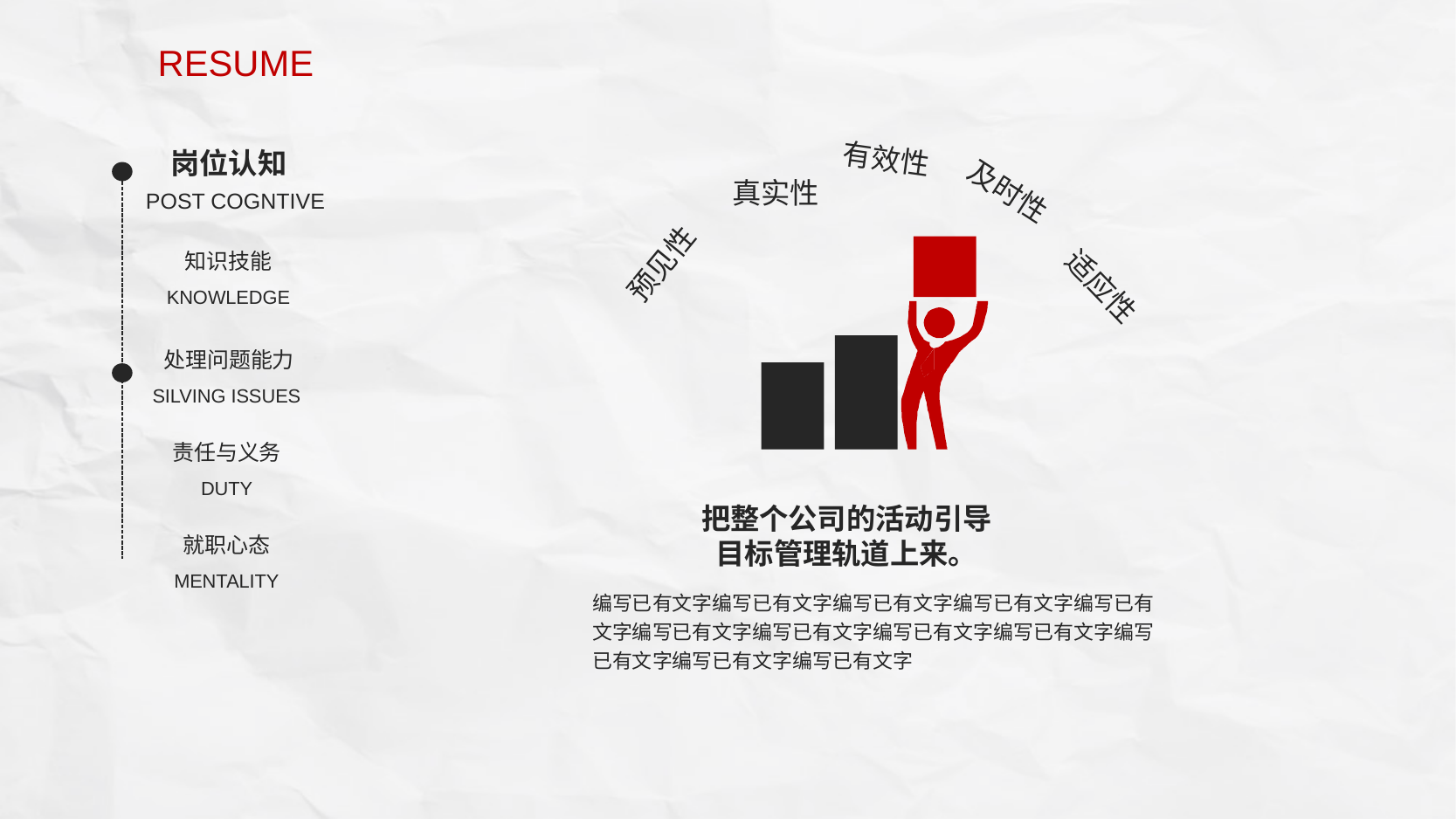

RESUME
有效性
岗位认知
POST COGNTIVE

及时性
真实性
知识技能

预见性
适应性
KNOWLEDGE
处理问题能力

SILVING ISSUES
责任与义务
DUTY
把整个公司的活动引导目标管理轨道上来。
就职心态
MENTALITY
编写已有文字编写已有文字编写已有文字编写已有文字编写已有文字编写已有文字编写已有文字编写已有文字编写已有文字编写已有文字编写已有文字编写已有文字